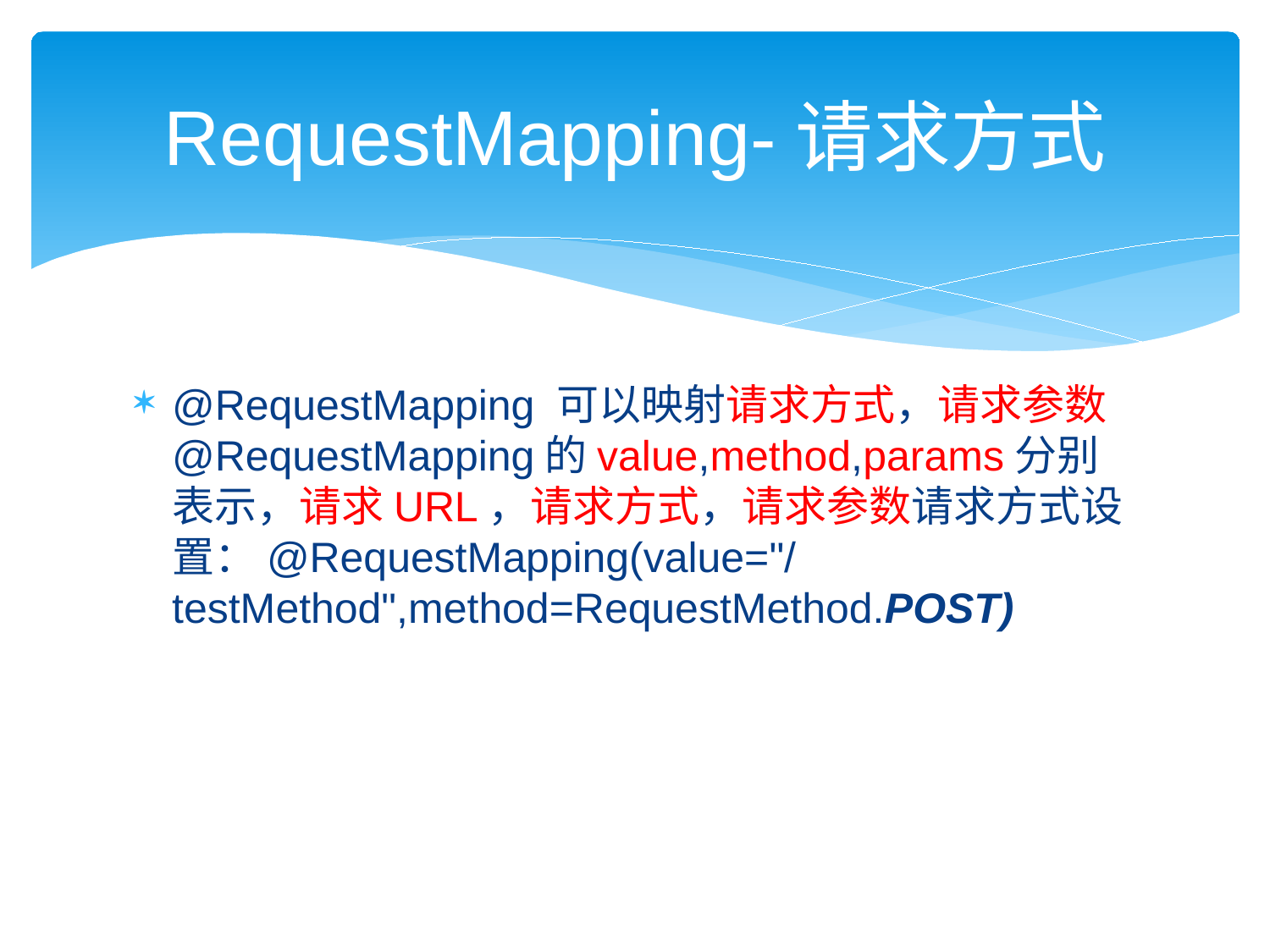

# RequestMapping-请求方式
@RequestMapping 可以映射请求方式，请求参数@RequestMapping的value,method,params分别表示，请求URL，请求方式，请求参数请求方式设置：@RequestMapping(value="/testMethod",method=RequestMethod.POST)